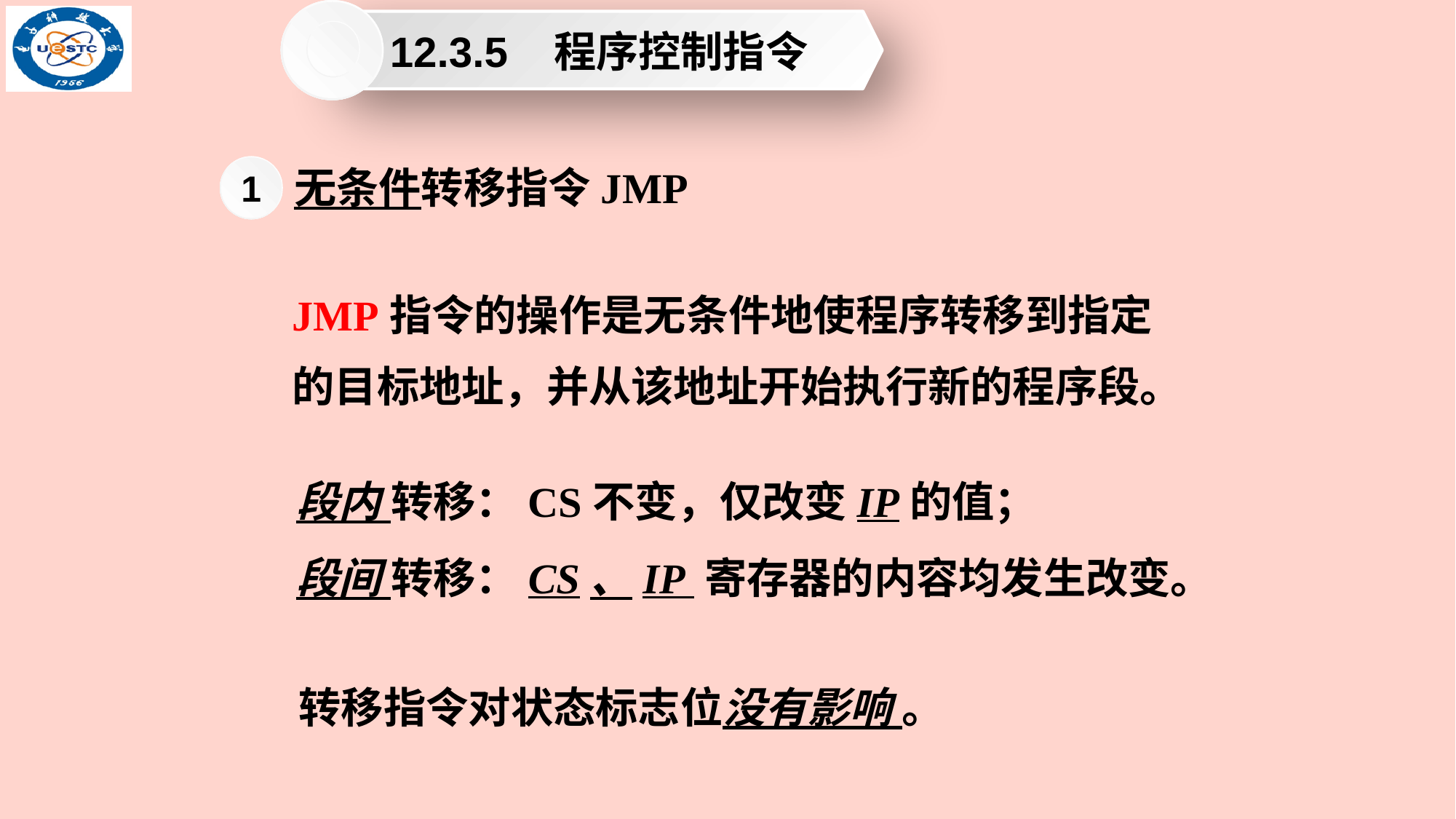

12.3.5   程序控制指令

无条件转移指令JMP

1
JMP指令的操作是无条件地使程序转移到指定的目标地址，并从该地址开始执行新的程序段。
段内 转移：CS不变，仅改变IP的值；
段间 转移：CS、IP 寄存器的内容均发生改变。
转移指令对状态标志位没有影响 。